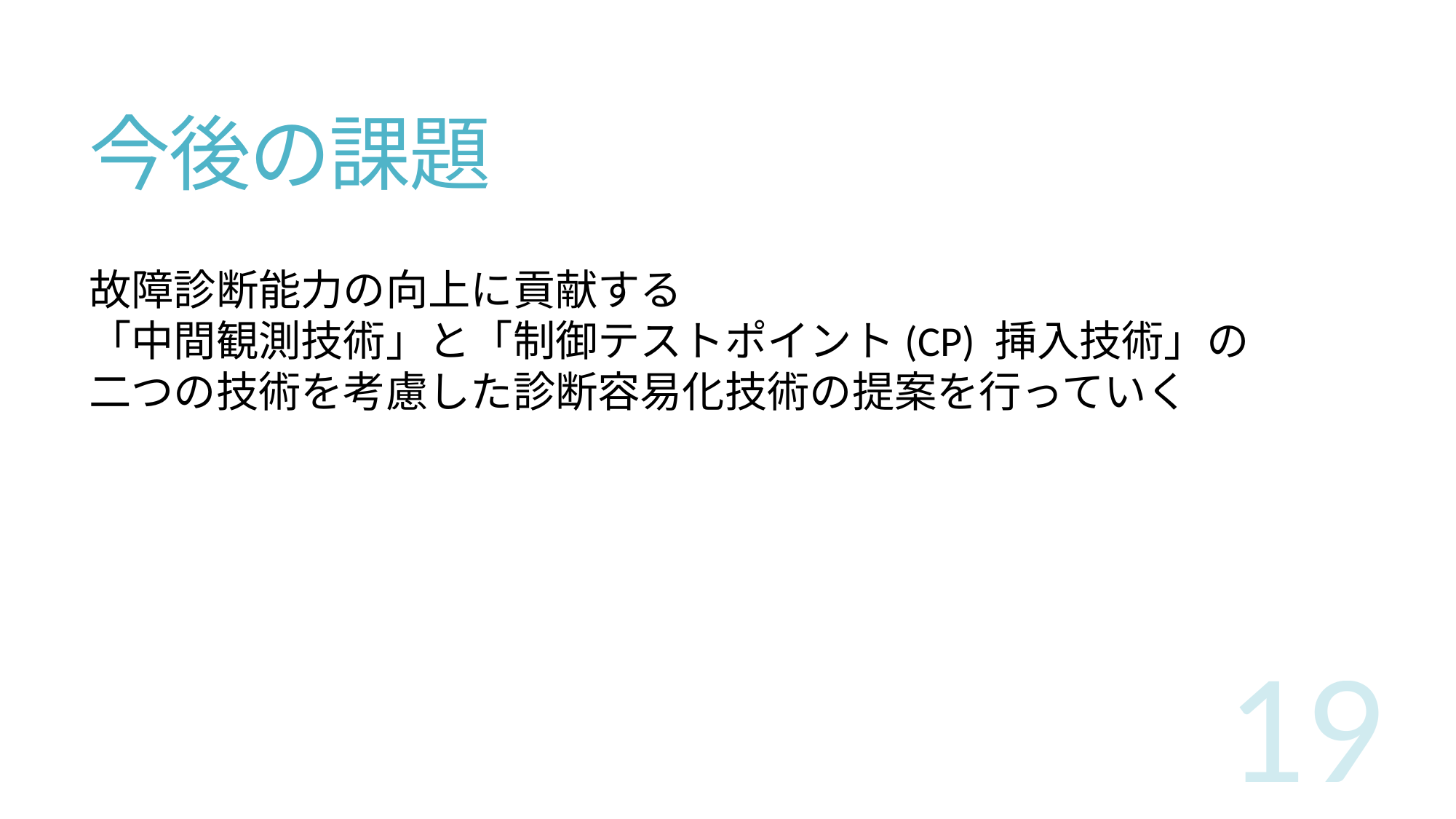

# 今後の課題
故障診断能力の向上に貢献する
「中間観測技術」と「制御テストポイント(CP) 挿入技術」の
二つの技術を考慮した診断容易化技術の提案を行っていく
19